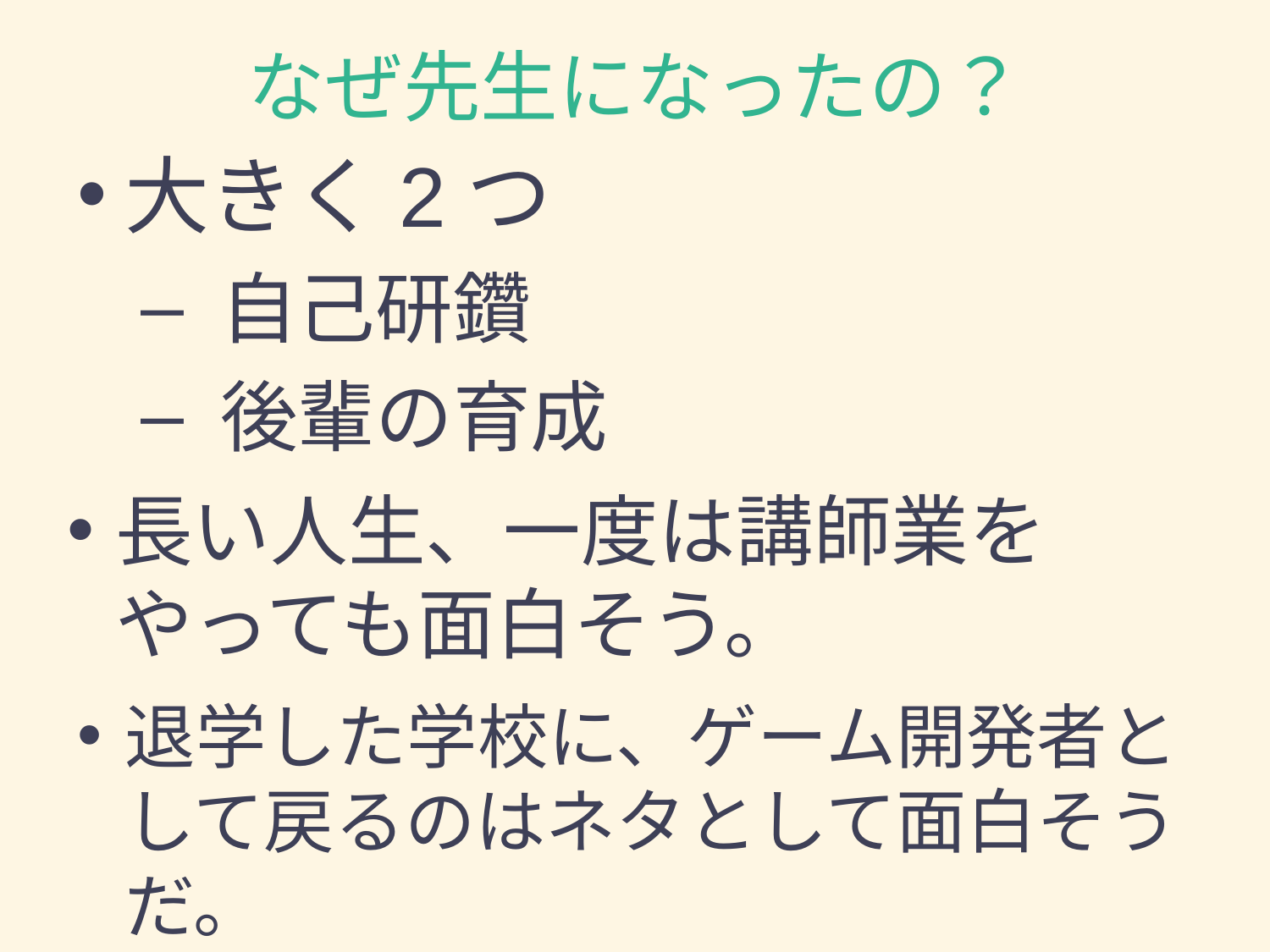

# なぜ先生になったの？
大きく2つ
 自己研鑽
 後輩の育成
長い人生、一度は講師業をやっても面白そう。
退学した学校に、ゲーム開発者として戻るのはネタとして面白そうだ。